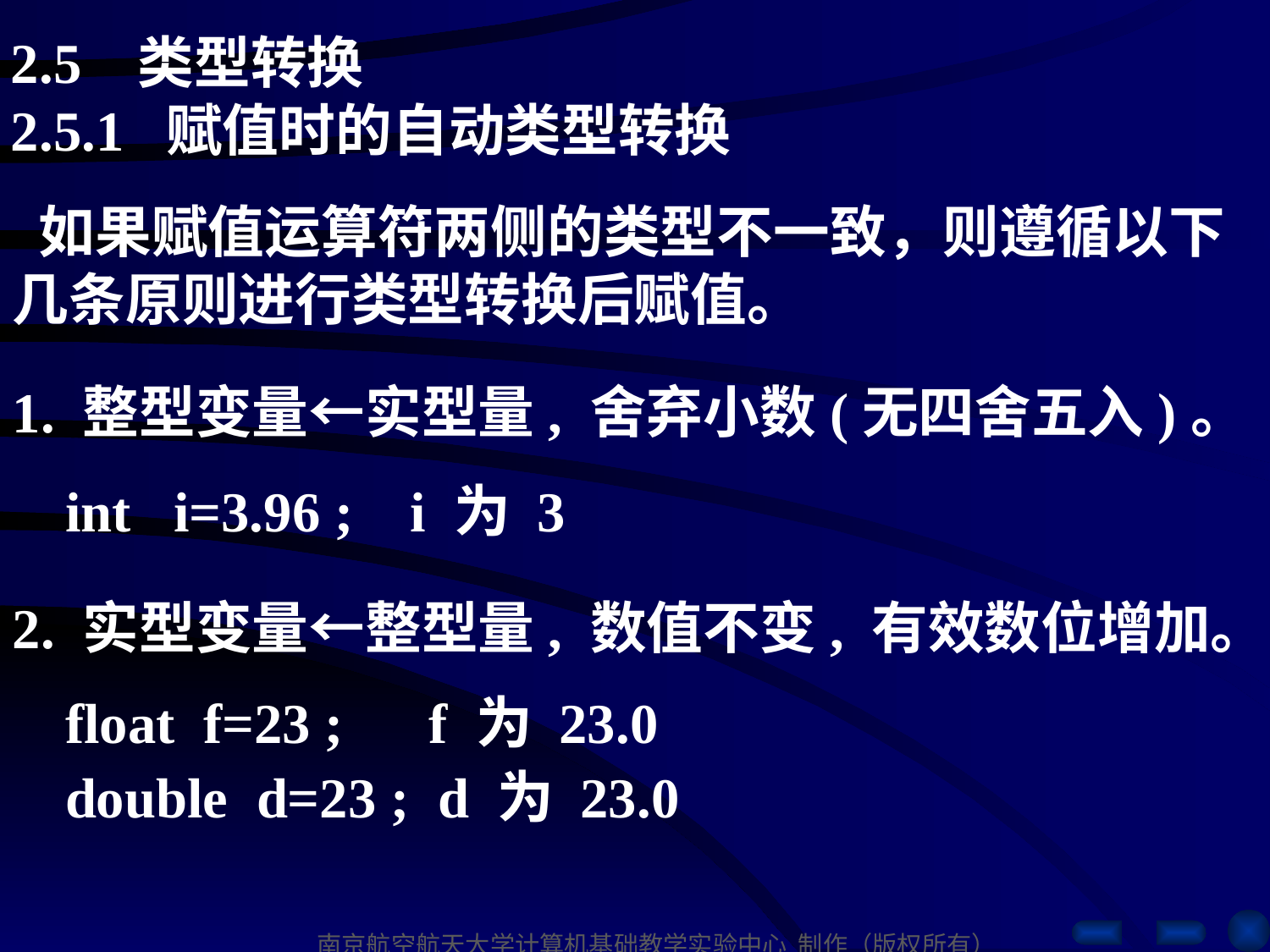

2.5   类型转换
2.5.1  赋值时的自动类型转换
 如果赋值运算符两侧的类型不一致，则遵循以下几条原则进行类型转换后赋值。
1. 整型变量←实型量, 舍弃小数(无四舍五入)。
int   i=3.96 ;    i 为 3
2. 实型变量←整型量, 数值不变, 有效数位增加。
float  f=23 ;      f 为 23.0
double  d=23 ;  d 为 23.0